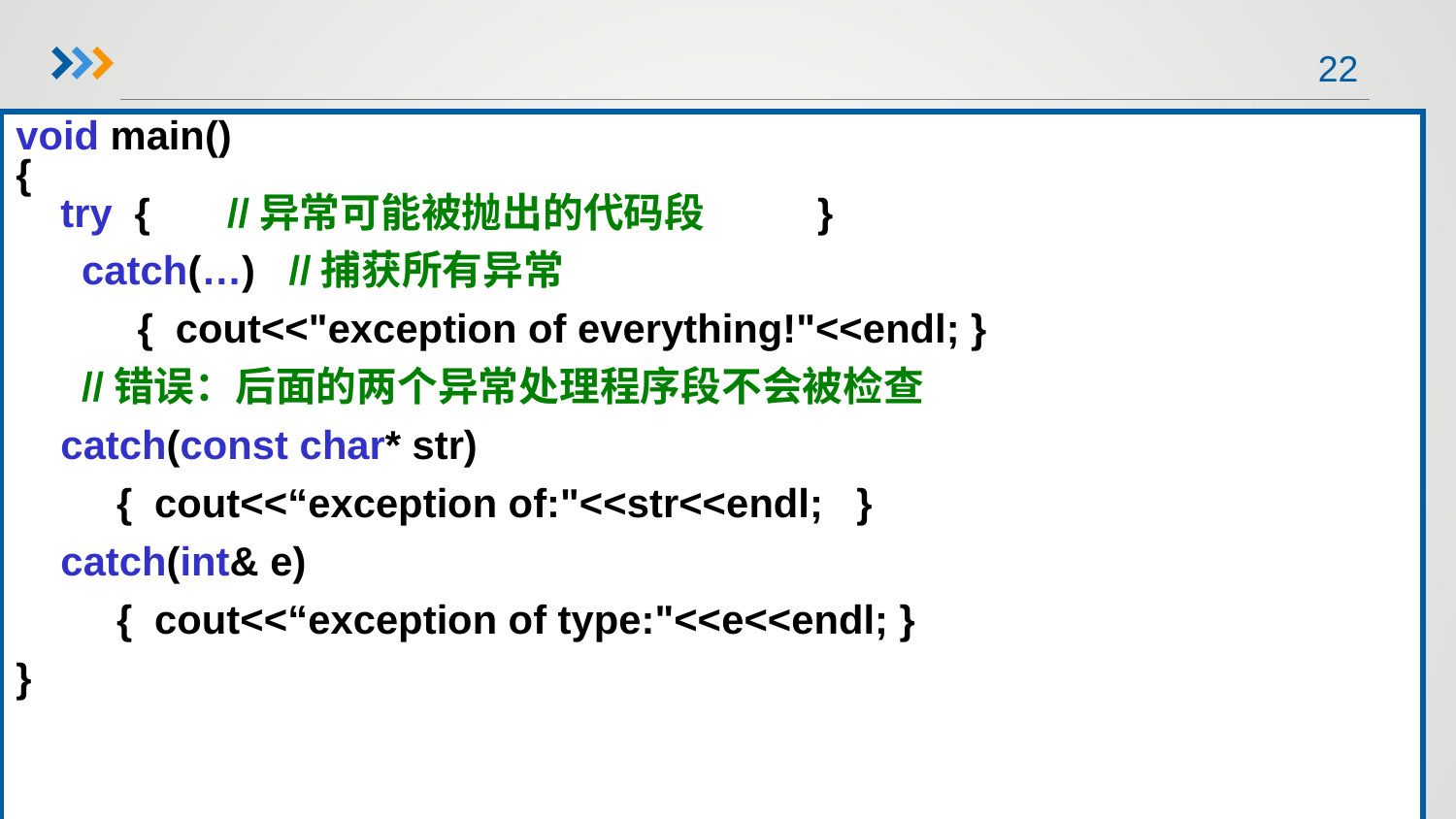

void main()
{
    try  {  	 //异常可能被抛出的代码段	 }
	 catch(…)   //捕获所有异常
	      {  cout<<"exception of everything!"<<endl; }
	 //错误：后面的两个异常处理程序段不会被检查
    catch(const char* str)
         {  cout<<“exception of:"<<str<<endl;   }
    catch(int& e)
         {  cout<<“exception of type:"<<e<<endl; }
}